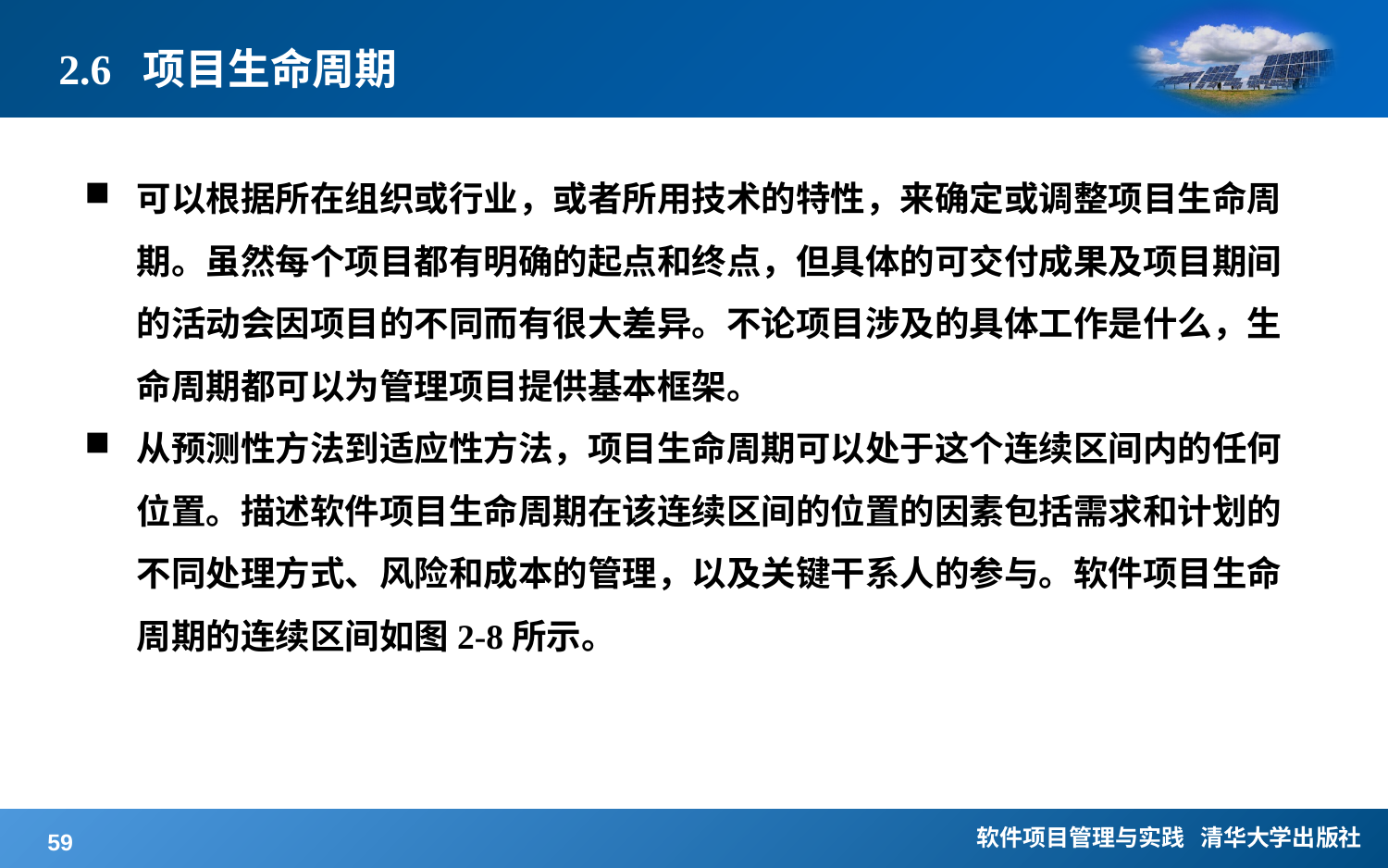

# 2.6  项目生命周期
可以根据所在组织或行业，或者所用技术的特性，来确定或调整项目生命周期。虽然每个项目都有明确的起点和终点，但具体的可交付成果及项目期间的活动会因项目的不同而有很大差异。不论项目涉及的具体工作是什么，生命周期都可以为管理项目提供基本框架。
从预测性方法到适应性方法，项目生命周期可以处于这个连续区间内的任何位置。描述软件项目生命周期在该连续区间的位置的因素包括需求和计划的不同处理方式、风险和成本的管理，以及关键干系人的参与。软件项目生命周期的连续区间如图2-8所示。